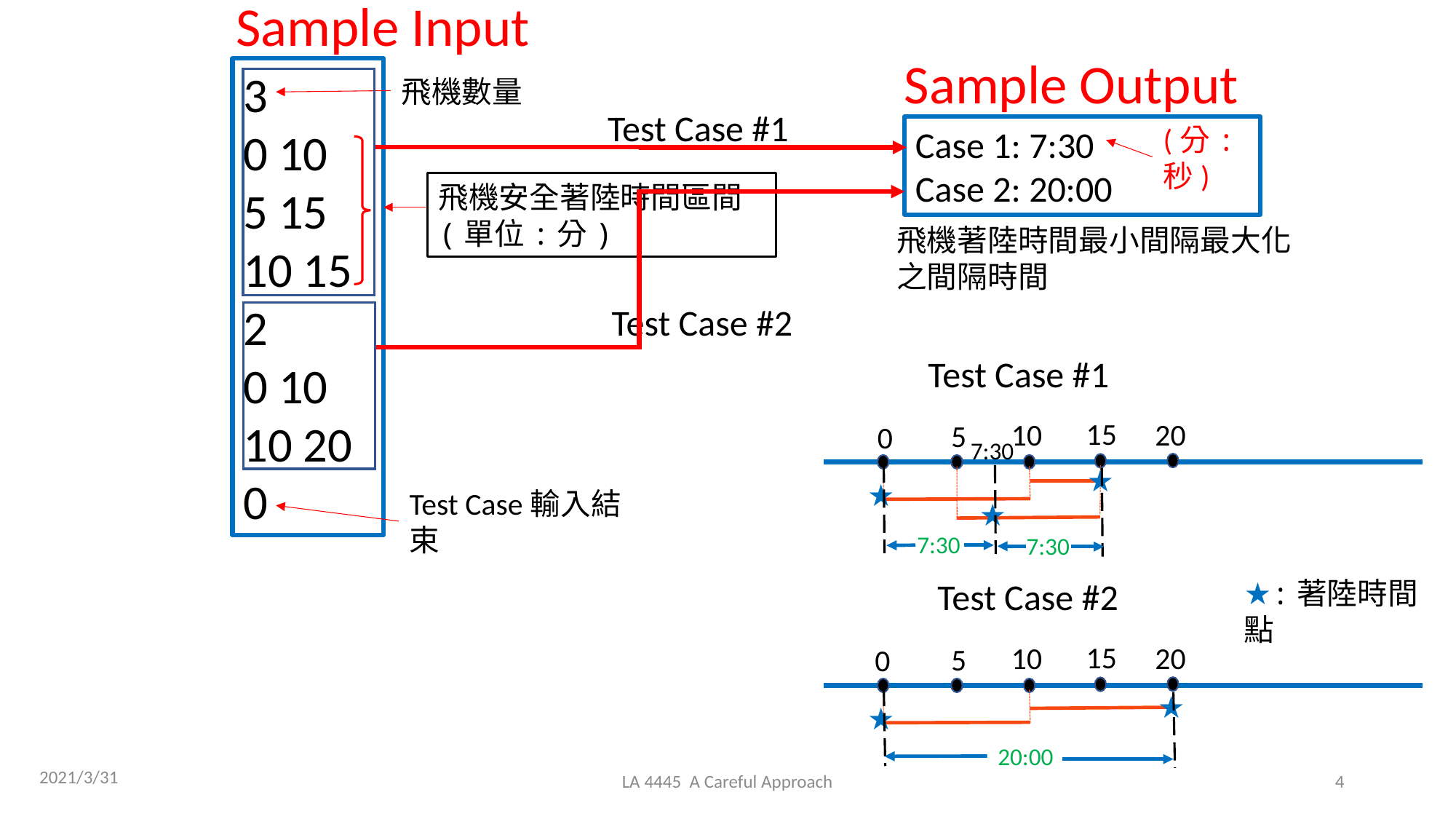

Sample Input
Sample Output
3
0 10
5 15
10 15
2
0 10
10 20
0
飛機數量

Test Case #1
(分:秒)
Case 1: 7:30
Case 2: 20:00

飛機安全著陸時間區間(單位:分)
飛機著陸時間最小間隔最大化之間隔時間
Test Case #2

Test Case #1
 15
10
 20
5
0
7:30

★
★
★
7:30
7:30
Test Case輸入結束
Test Case #2
★:著陸時間點
 15
10
 20
5
0

★
★
20:00
2021/3/31
LA 4445  A Careful Approach
4